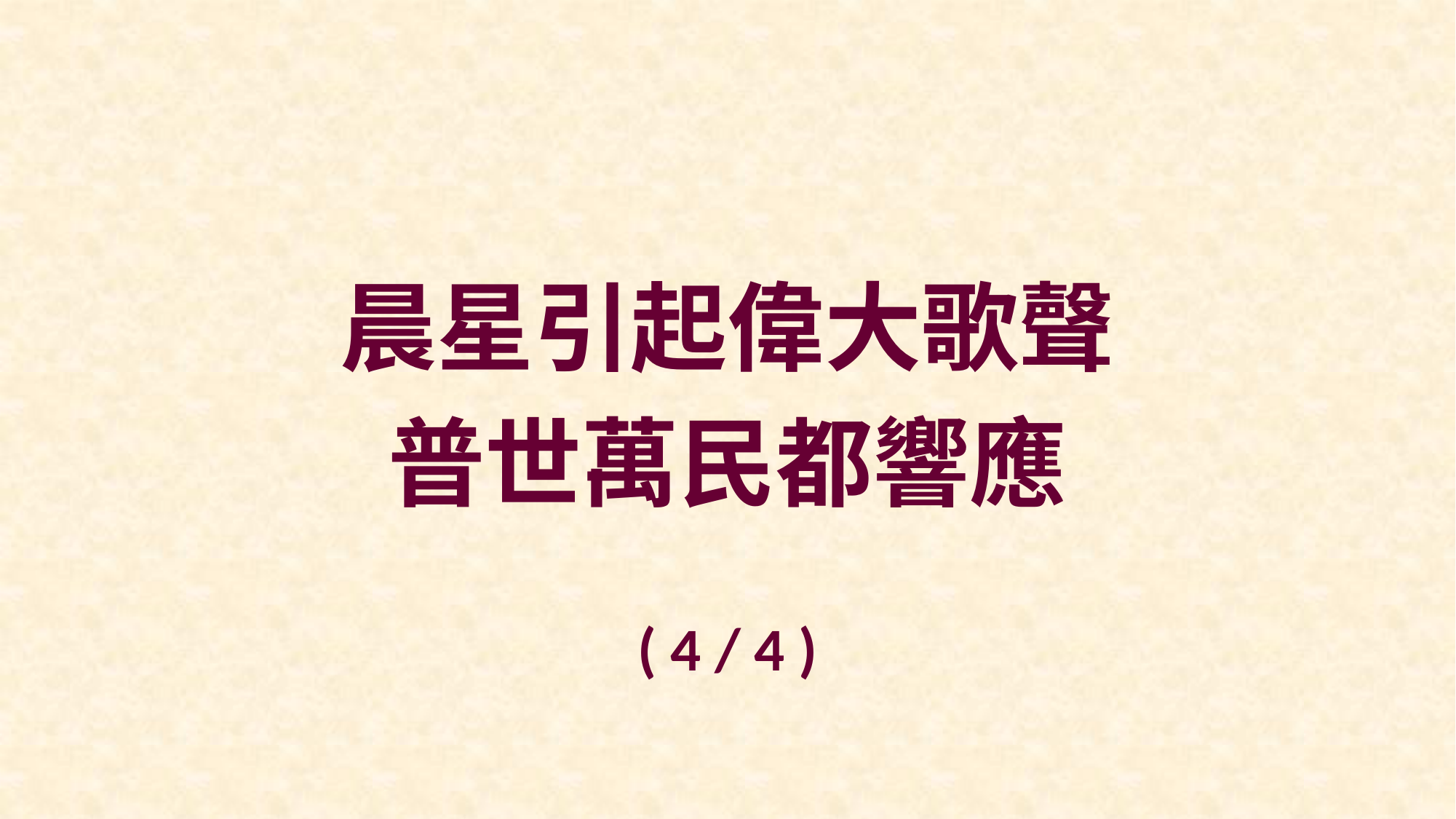

晨星引起偉大歌聲
普世萬民都響應
( 4 / 4 )